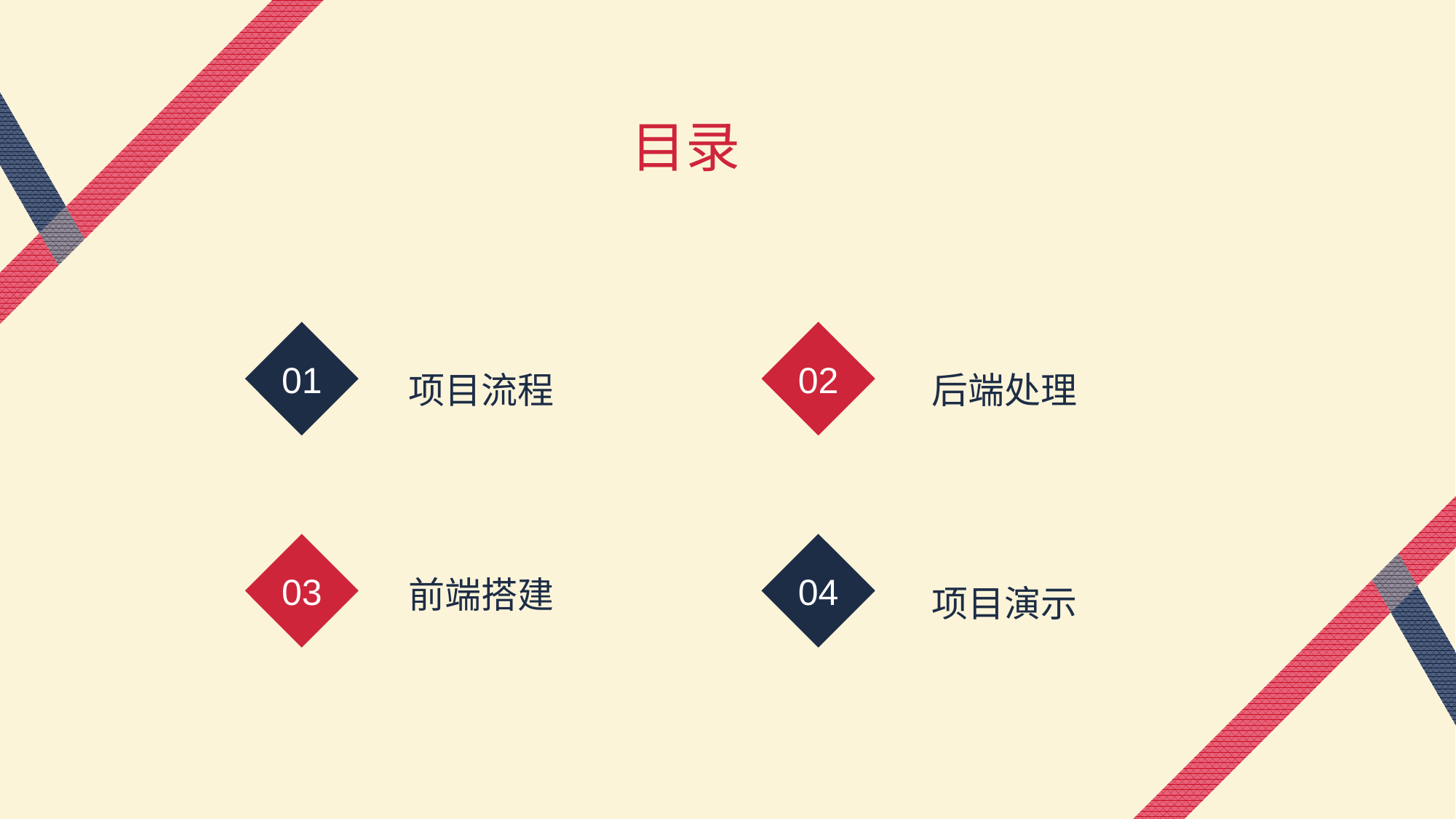

目录
01
02
项目流程
后端处理

03
04
前端搭建
项目演示